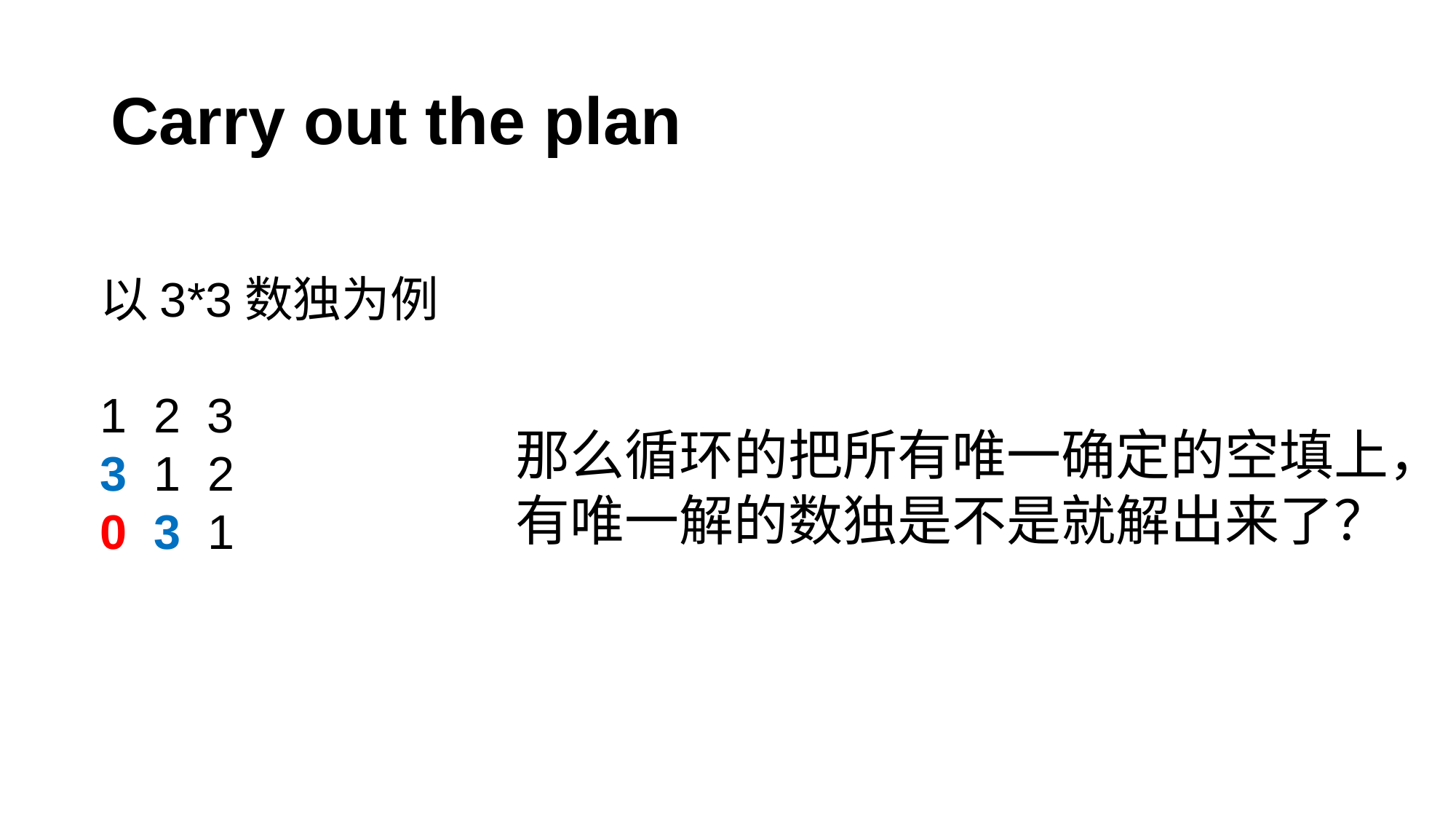

# Carry out the plan
以3*3数独为例

1  2  3
3  1  2
0  3  1
那么循环的把所有唯一确定的空填上，
有唯一解的数独是不是就解出来了？